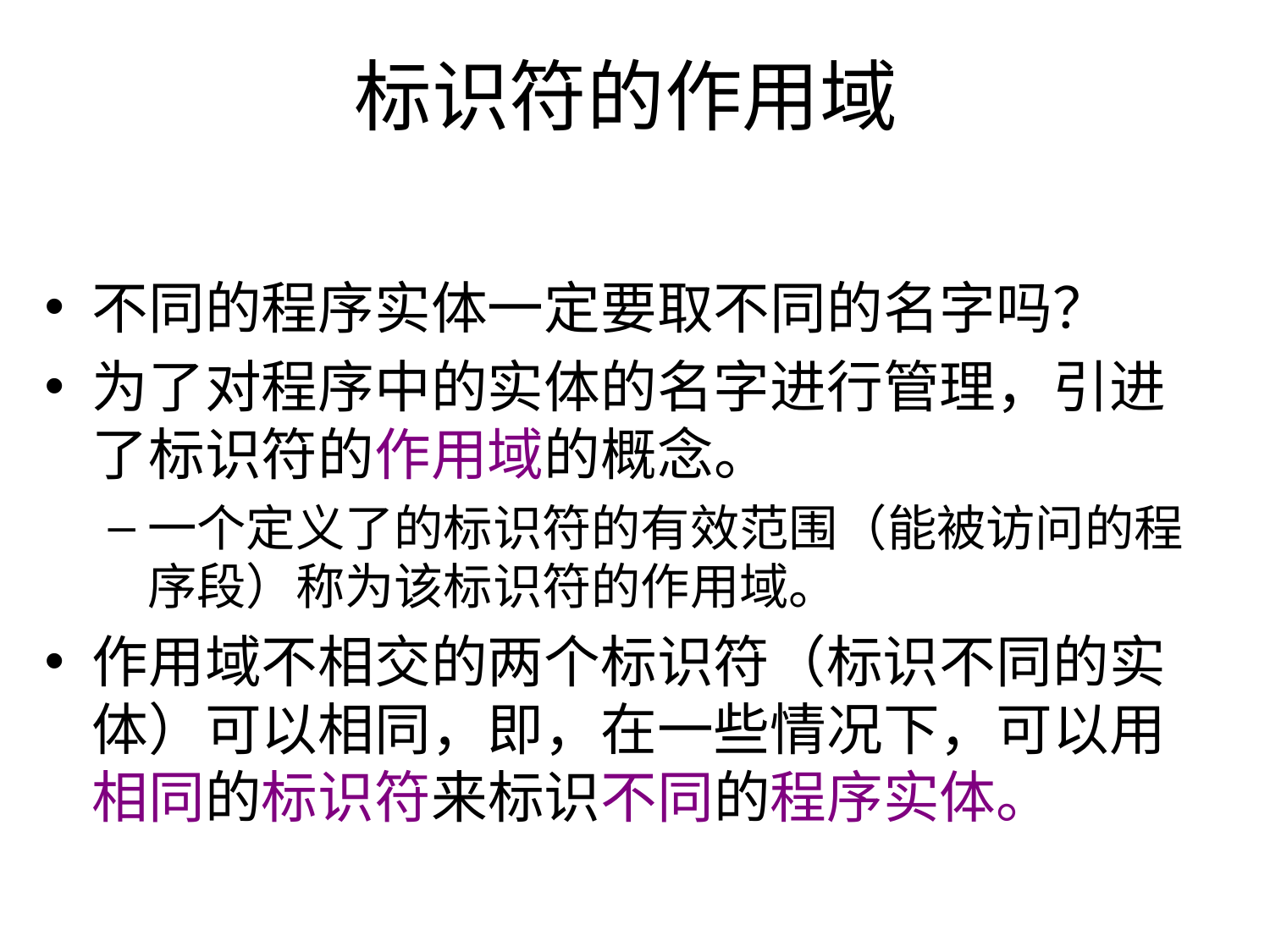

# 标识符的作用域
不同的程序实体一定要取不同的名字吗？
为了对程序中的实体的名字进行管理，引进了标识符的作用域的概念。
一个定义了的标识符的有效范围（能被访问的程序段）称为该标识符的作用域。
作用域不相交的两个标识符（标识不同的实体）可以相同，即，在一些情况下，可以用相同的标识符来标识不同的程序实体。